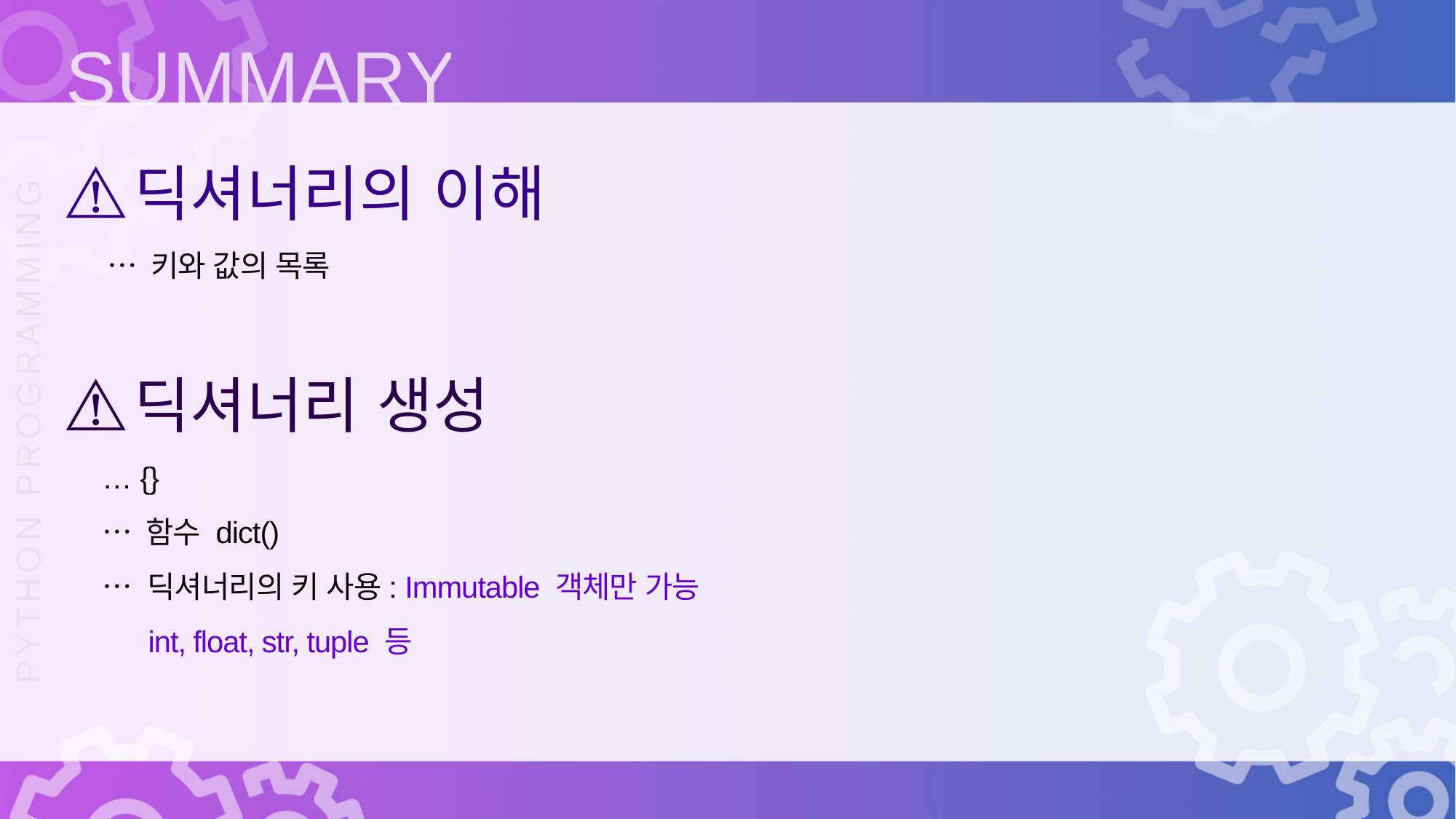

딕셔너리의 이해
… 키와 값의 목록
딕셔너리 생성
… {}
… 함수 dict()
… 딕셔너리의 키 사용: Immutable 객체만 가능
      int, float, str, tuple 등